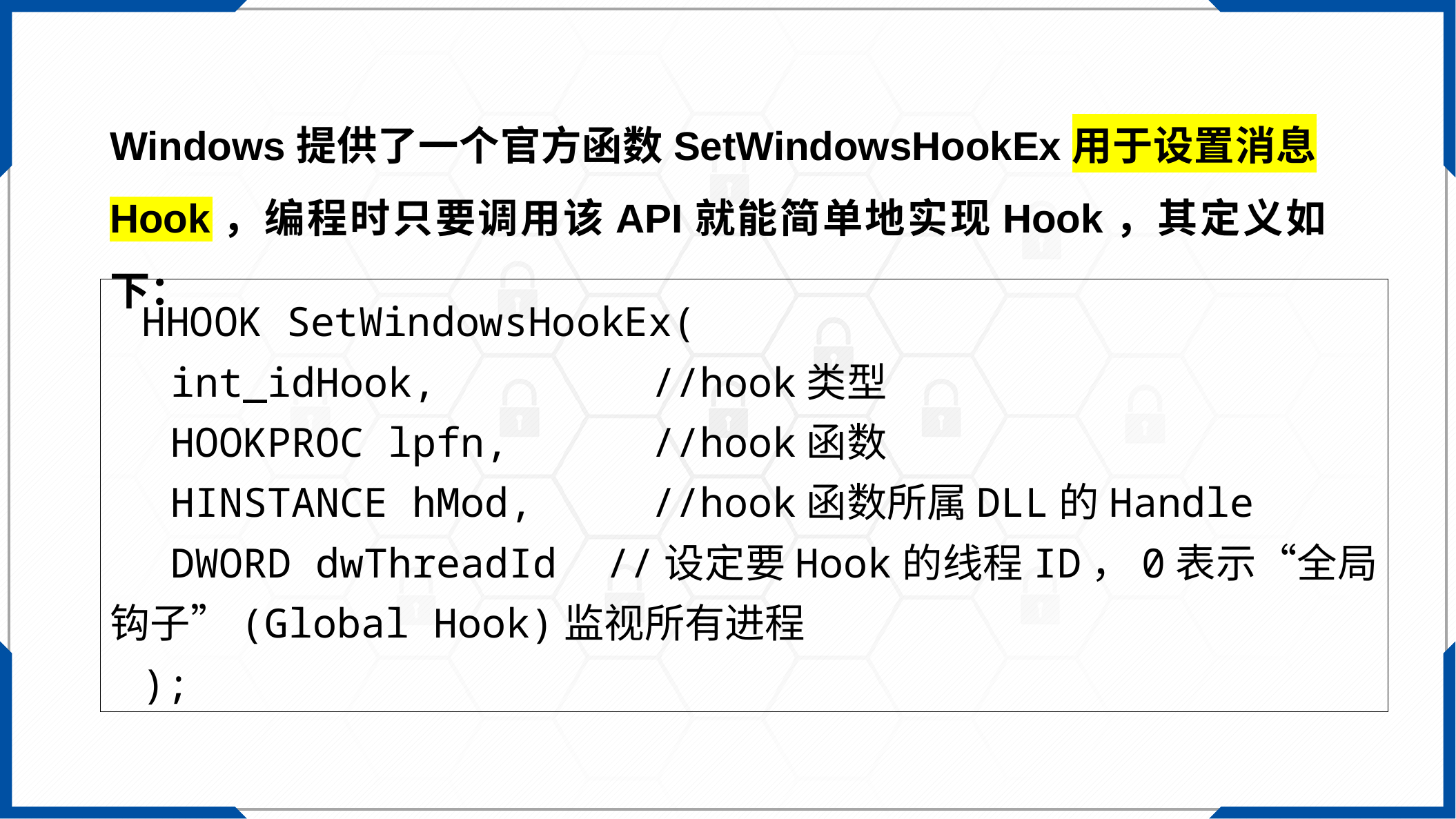

Windows提供了一个官方函数SetWindowsHookEx用于设置消息Hook，编程时只要调用该API就能简单地实现Hook，其定义如下：
HHOOK SetWindowsHookEx(
int_idHook, 		 //hook类型
HOOKPROC lpfn, 	 //hook函数
HINSTANCE hMod, 	 //hook函数所属DLL的Handle
DWORD dwThreadId  //设定要Hook的线程ID，0表示“全局钩子”(Global Hook)监视所有进程
);